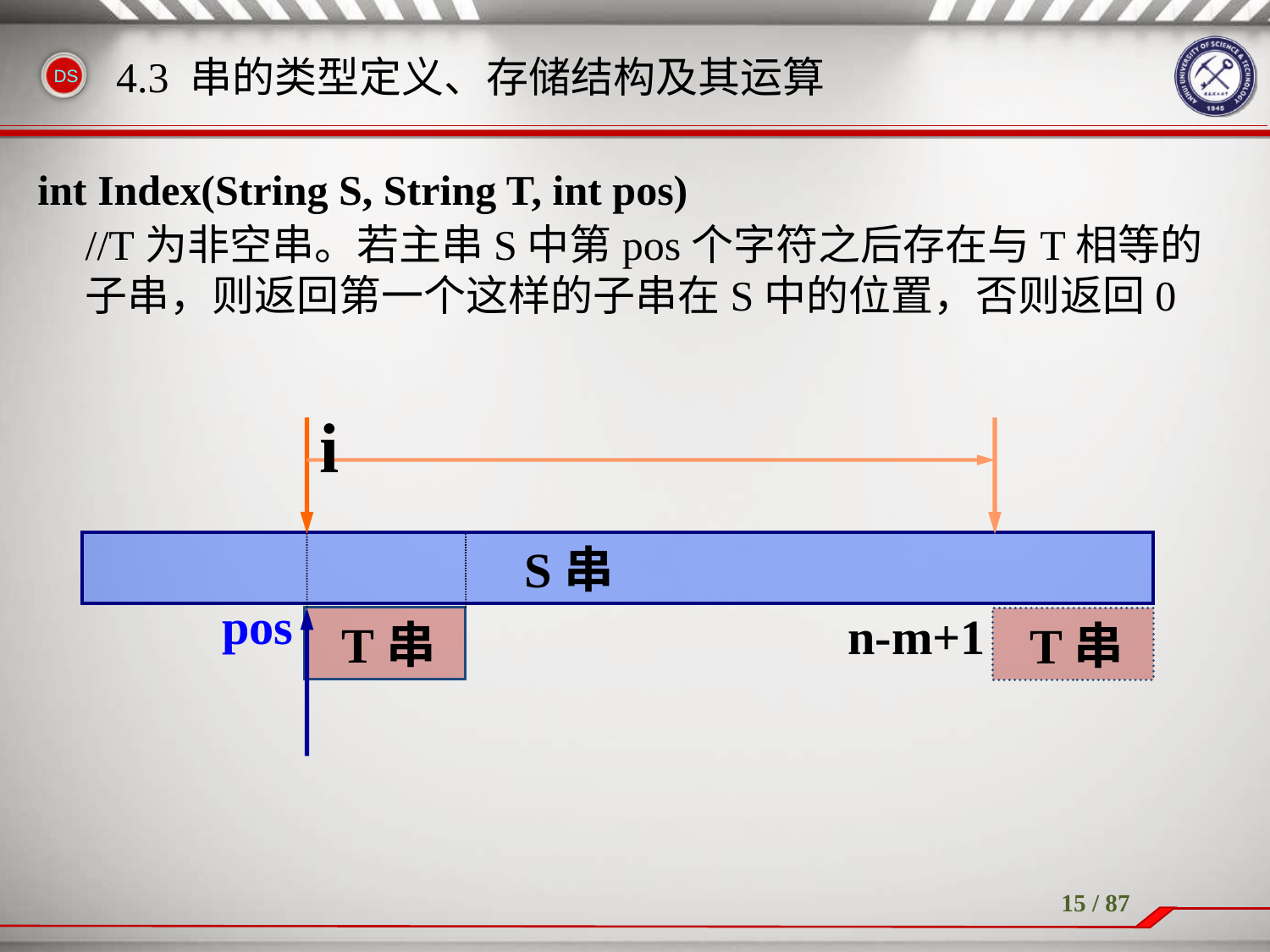

# 4.3 串的类型定义、存储结构及其运算
int Index(String S, String T, int pos)
	//T为非空串。若主串S中第pos个字符之后存在与T相等的子串，则返回第一个这样的子串在S中的位置，否则返回0

i

                                   S串

pos
n-m+1
  T串

  T串